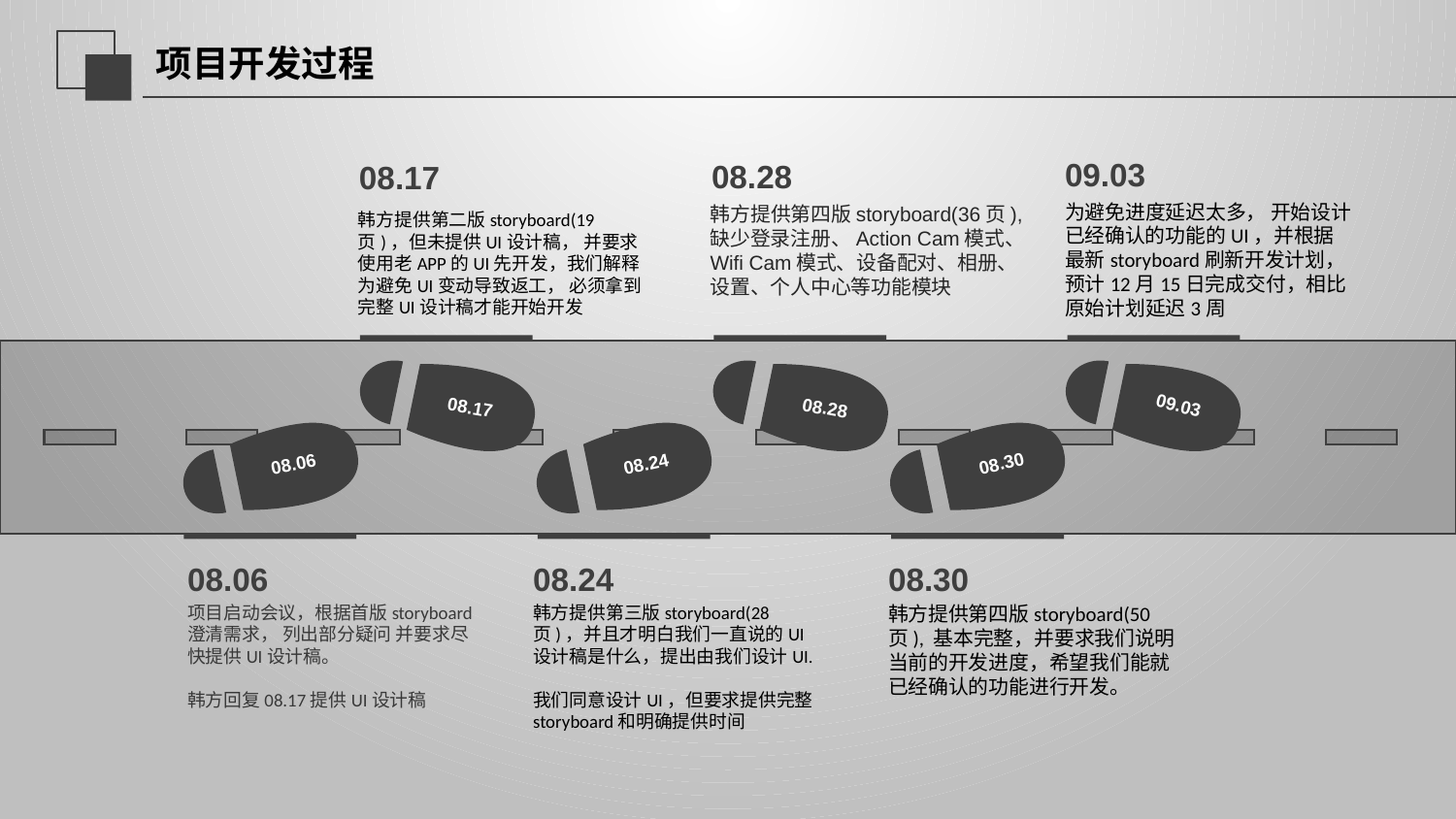

延迟符
# 项目开发过程
09.03
08.28
08.17
为避免进度延迟太多， 开始设计已经确认的功能的UI，并根据最新storyboard刷新开发计划，预计12月15日完成交付，相比原始计划延迟3周
韩方提供第四版storyboard(36页), 缺少登录注册、Action Cam模式、Wifi Cam模式、设备配对、相册、设置、个人中心等功能模块
韩方提供第二版storyboard(19页)，但未提供UI设计稿， 并要求使用老APP的UI先开发，我们解释为避免UI变动导致返工， 必须拿到完整UI设计稿才能开始开发

09.03
08.17
08.28

08.30
08.06
08.24

08.24
08.06
08.30
韩方提供第三版storyboard(28页)，并且才明白我们一直说的UI设计稿是什么，提出由我们设计UI.

我们同意设计UI，但要求提供完整storyboard和明确提供时间
项目启动会议，根据首版storyboard澄清需求， 列出部分疑问 并要求尽快提供UI设计稿。

韩方回复08.17提供UI设计稿
韩方提供第四版storyboard(50页), 基本完整，并要求我们说明当前的开发进度，希望我们能就已经确认的功能进行开发。